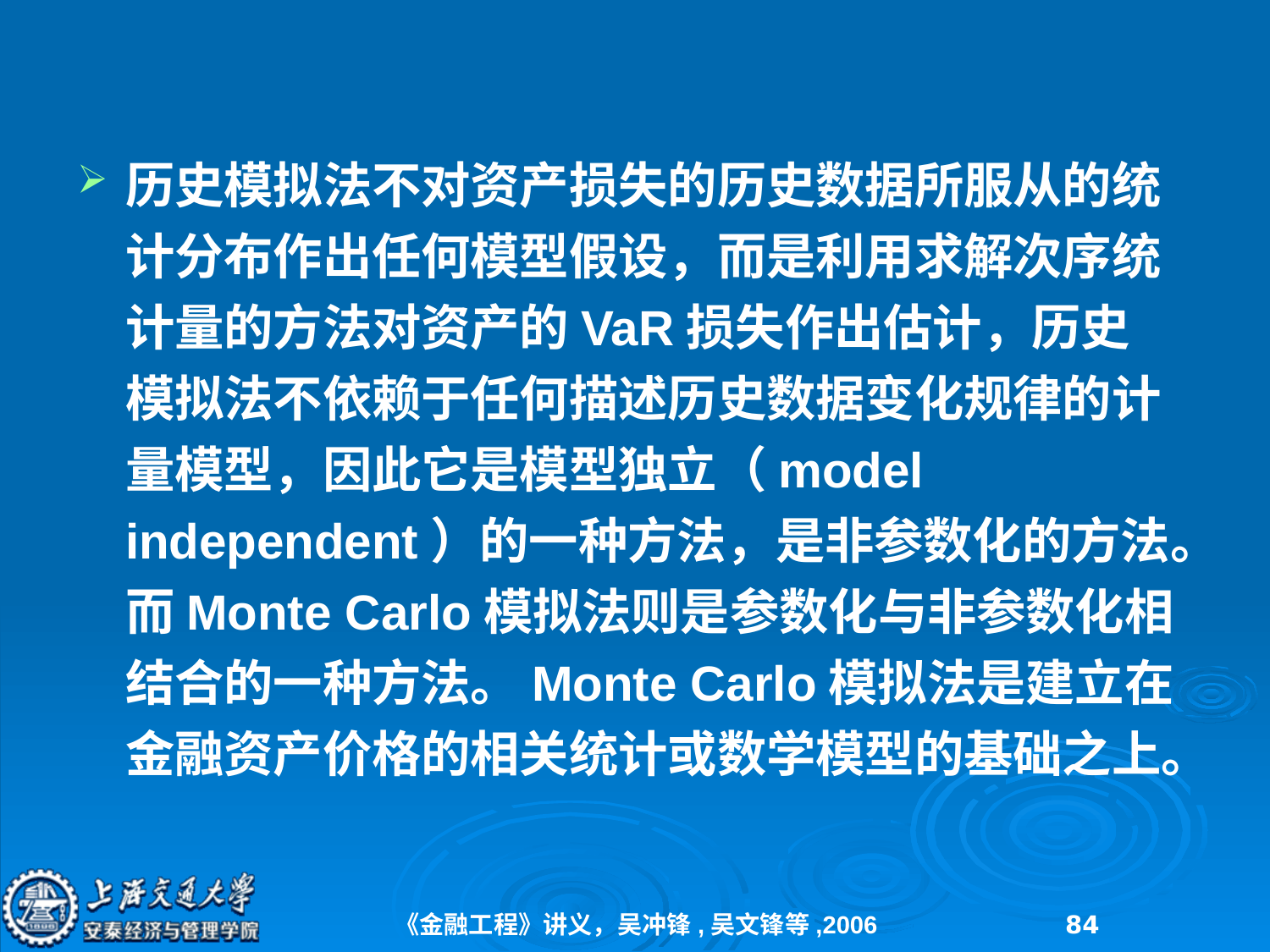

#
历史模拟法不对资产损失的历史数据所服从的统计分布作出任何模型假设，而是利用求解次序统计量的方法对资产的VaR损失作出估计，历史模拟法不依赖于任何描述历史数据变化规律的计量模型，因此它是模型独立（model independent）的一种方法，是非参数化的方法。而Monte Carlo模拟法则是参数化与非参数化相结合的一种方法。Monte Carlo模拟法是建立在金融资产价格的相关统计或数学模型的基础之上。